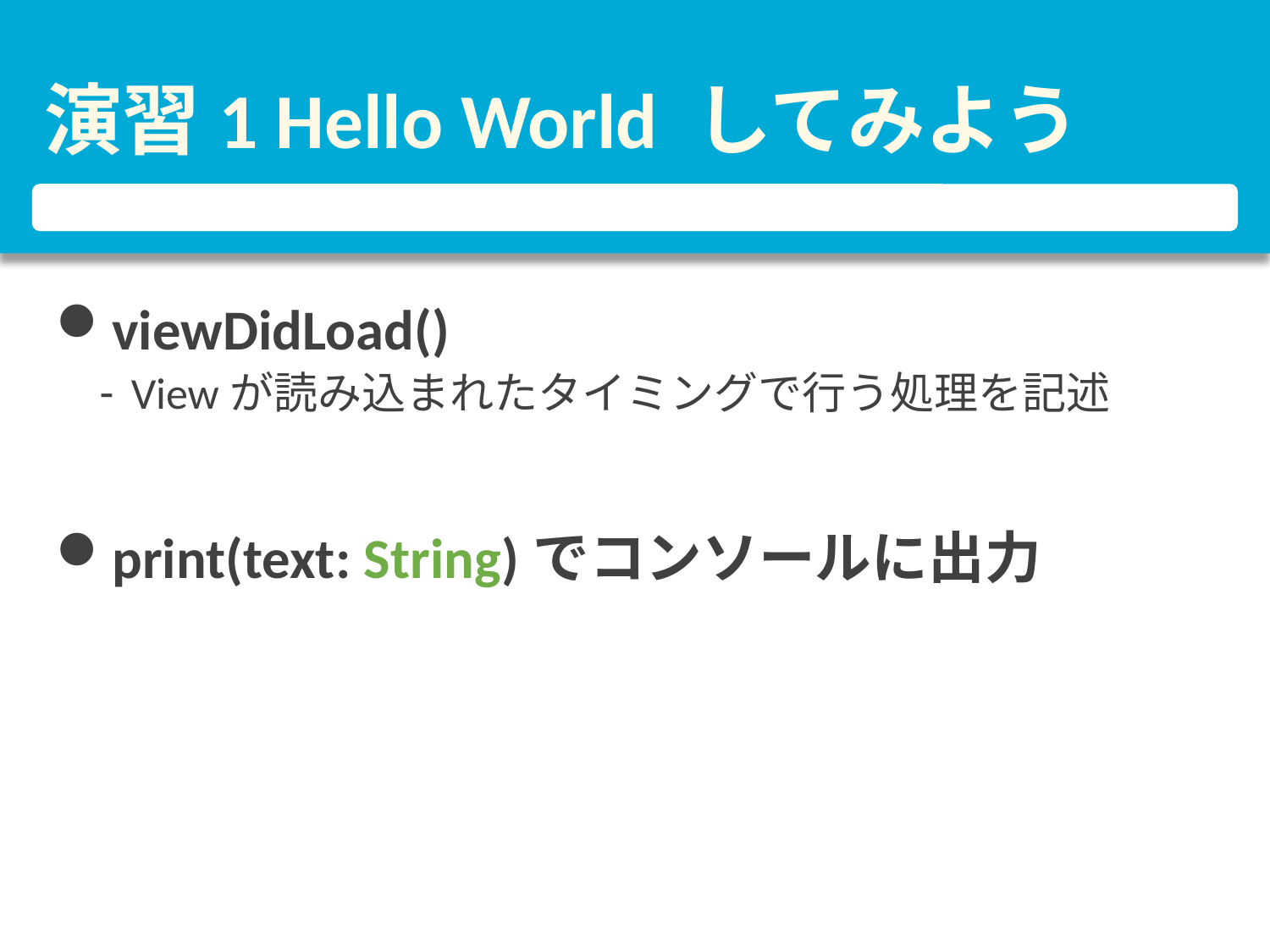

# 演習1 Hello World してみよう
viewDidLoad()
Viewが読み込まれたタイミングで行う処理を記述

print(text: String)でコンソールに出力